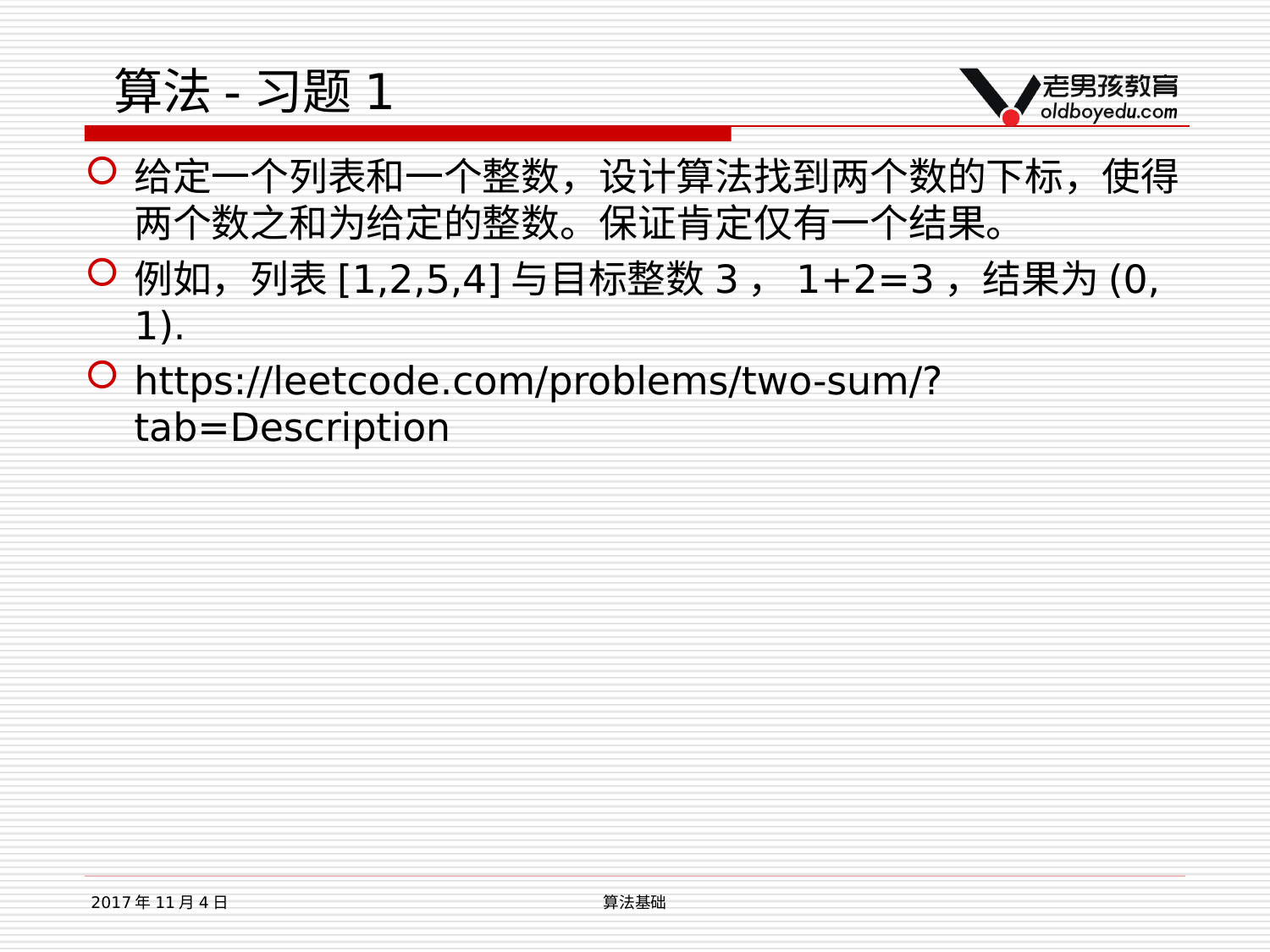

# 算法-习题1
给定一个列表和一个整数，设计算法找到两个数的下标，使得两个数之和为给定的整数。保证肯定仅有一个结果。
例如，列表[1,2,5,4]与目标整数3，1+2=3，结果为(0, 1).
https://leetcode.com/problems/two-sum/?tab=Description
2017年11月4日
算法基础
43